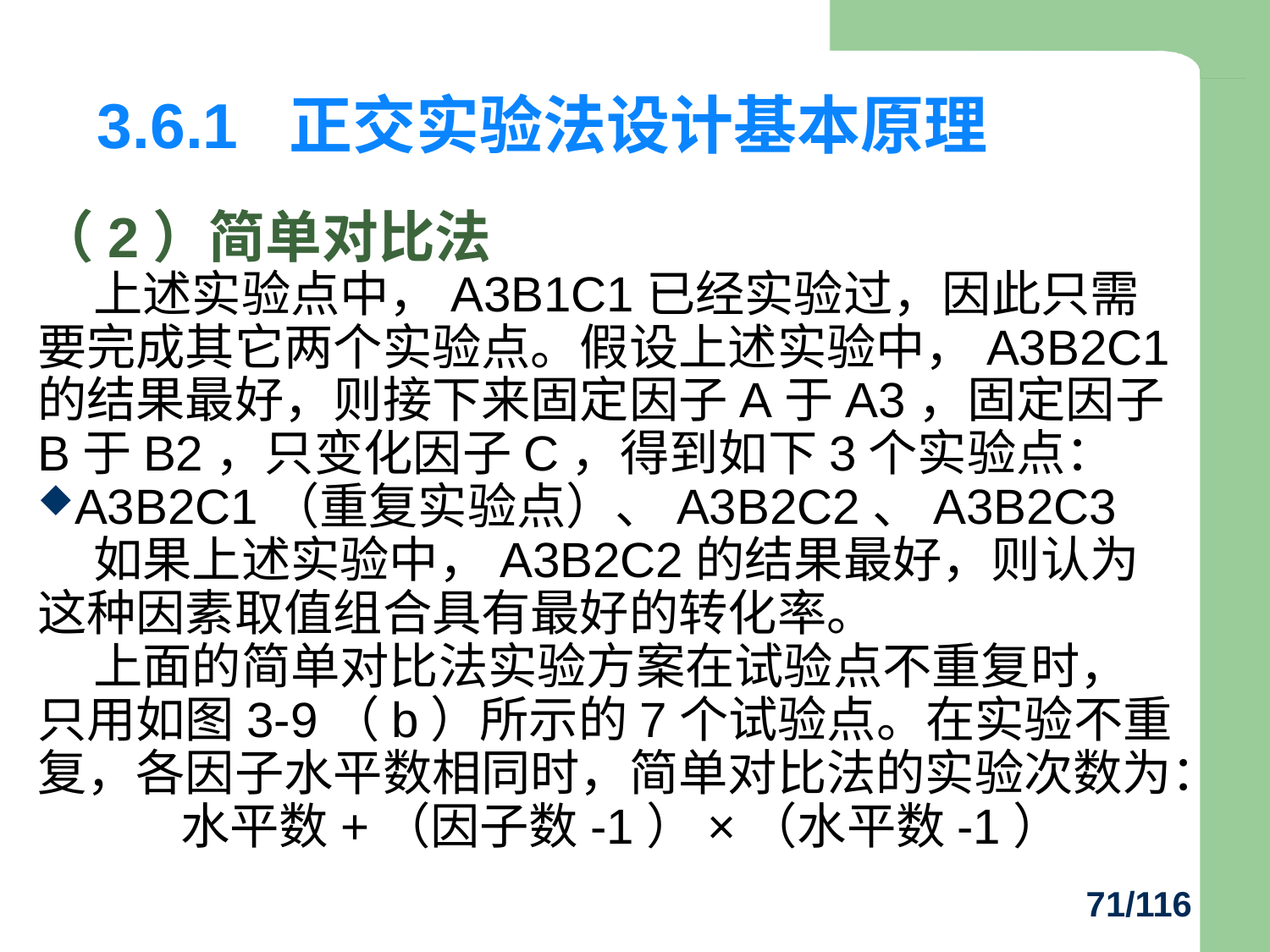

# 3.6.1  正交实验法设计基本原理
（2）简单对比法
    上述实验点中，A3B1C1已经实验过，因此只需要完成其它两个实验点。假设上述实验中，A3B2C1的结果最好，则接下来固定因子A于A3，固定因子B于B2，只变化因子C，得到如下3个实验点：
A3B2C1（重复实验点）、A3B2C2、A3B2C3
    如果上述实验中，A3B2C2的结果最好，则认为这种因素取值组合具有最好的转化率。
    上面的简单对比法实验方案在试验点不重复时，只用如图3-9（b）所示的7个试验点。在实验不重复，各因子水平数相同时，简单对比法的实验次数为：             水平数+（因子数-1）×（水平数-1）

71/116